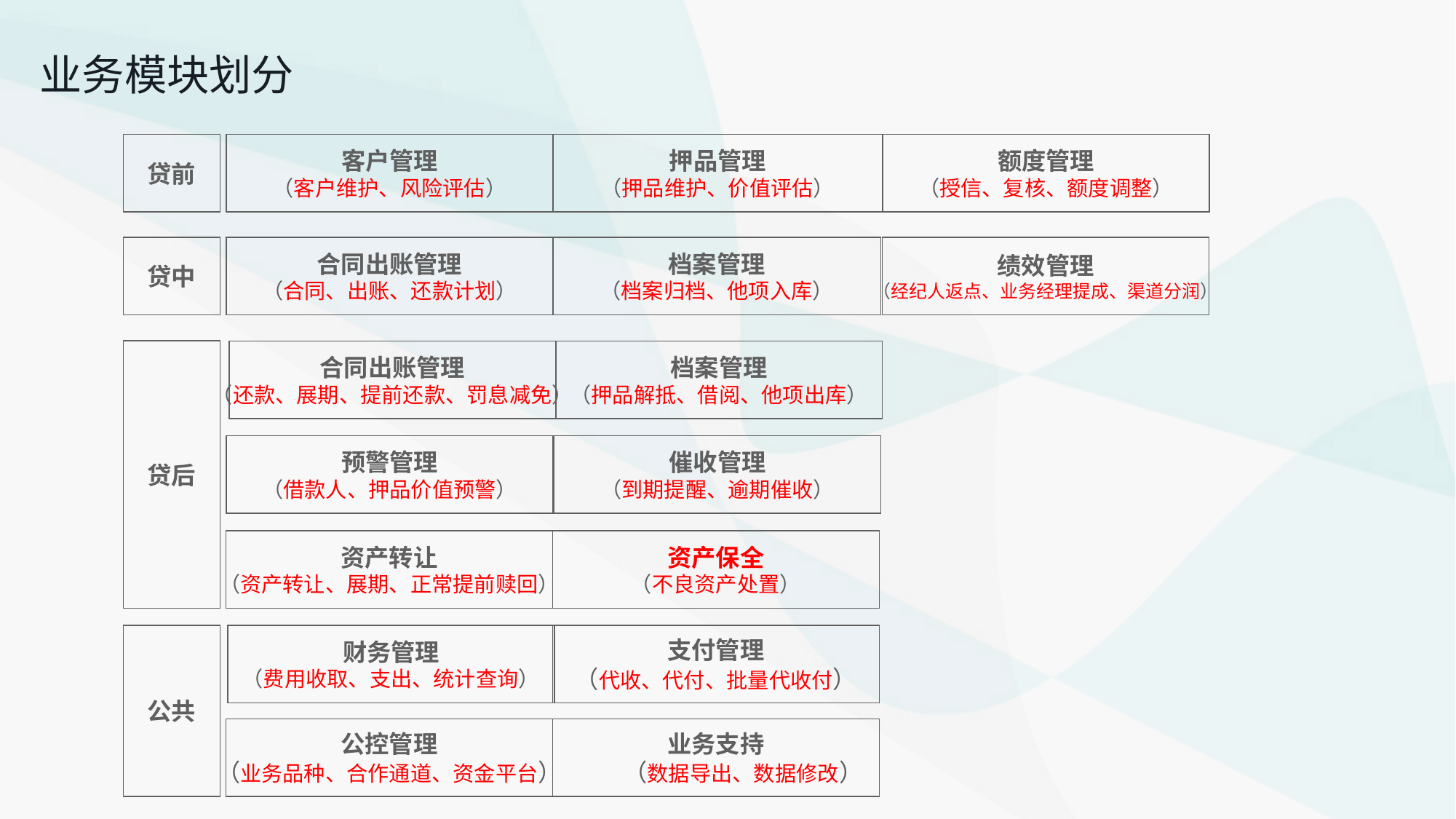

业务模块划分
额度管理
（授信、复核、额度调整）
押品管理
（押品维护、价值评估）
贷前
客户管理
（客户维护、风险评估）
贷中
合同出账管理
（合同、出账、还款计划）
档案管理
（档案归档、他项入库）
绩效管理
（经纪人返点、业务经理提成、渠道分润）
贷后
合同出账管理
（还款、展期、提前还款、罚息减免）
档案管理
（押品解抵、借阅、他项出库）
催收管理
（到期提醒、逾期催收）
预警管理
（借款人、押品价值预警）
资产保全
（不良资产处置）
资产转让
（资产转让、展期、正常提前赎回）
支付管理
（代收、代付、批量代收付）
公共
财务管理
（费用收取、支出、统计查询）
公控管理
（业务品种、合作通道、资金平台）
业务支持
（数据导出、数据修改）